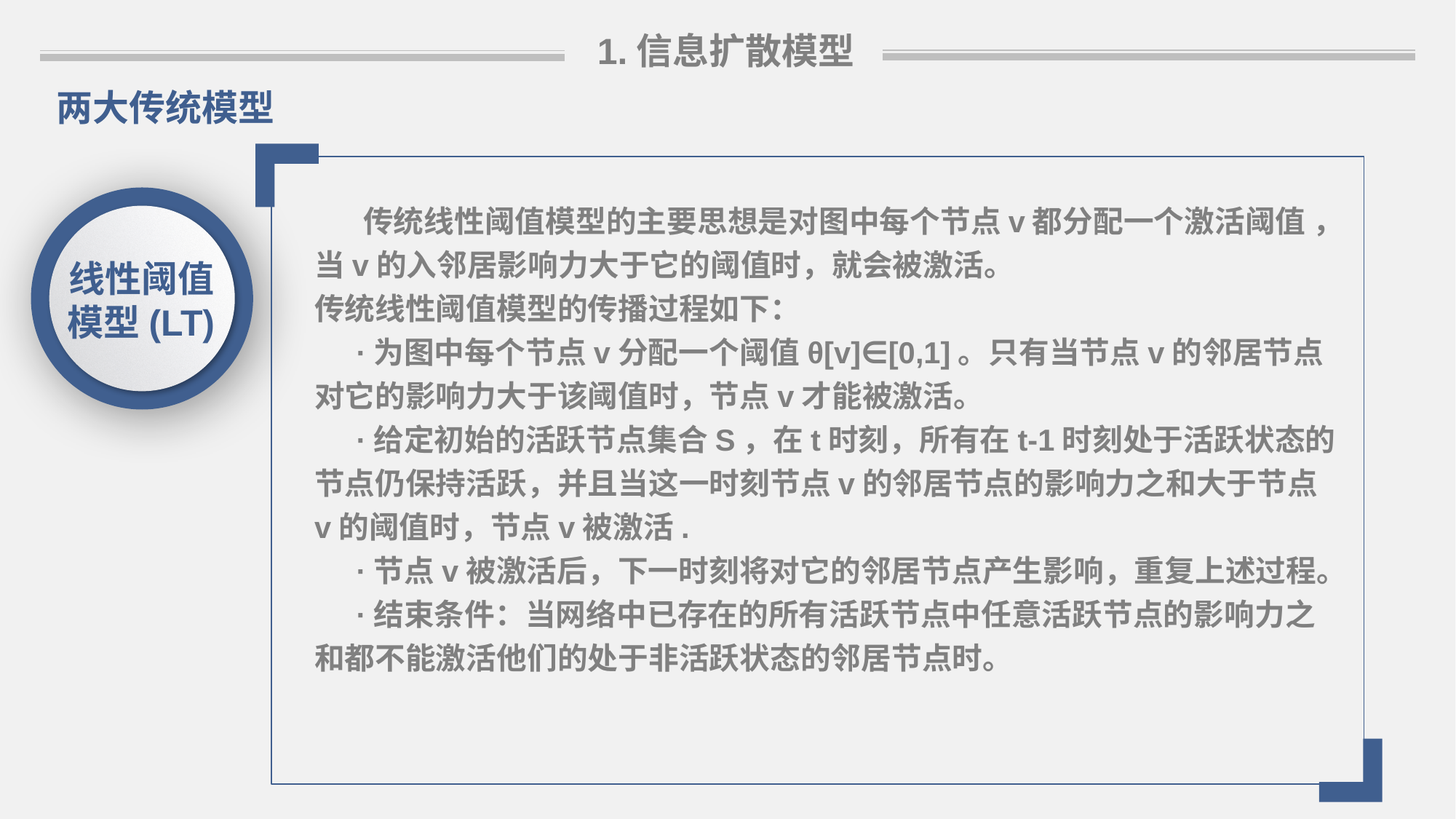

1.信息扩散模型
两大传统模型

      传统线性阈值模型的主要思想是对图中每个节点v都分配一个激活阈值 ，当v的入邻居影响力大于它的阈值时，就会被激活。
传统线性阈值模型的传播过程如下：
     ·为图中每个节点v分配一个阈值θ[v]∈[0,1]。只有当节点v的邻居节点对它的影响力大于该阈值时，节点v才能被激活。
     ·给定初始的活跃节点集合S，在t时刻，所有在t-1时刻处于活跃状态的节点仍保持活跃，并且当这一时刻节点v的邻居节点的影响力之和大于节点v的阈值时，节点v被激活.
     ·节点v被激活后，下一时刻将对它的邻居节点产生影响，重复上述过程。
     ·结束条件：当网络中已存在的所有活跃节点中任意活跃节点的影响力之和都不能激活他们的处于非活跃状态的邻居节点时。
线性阈值模型(LT)